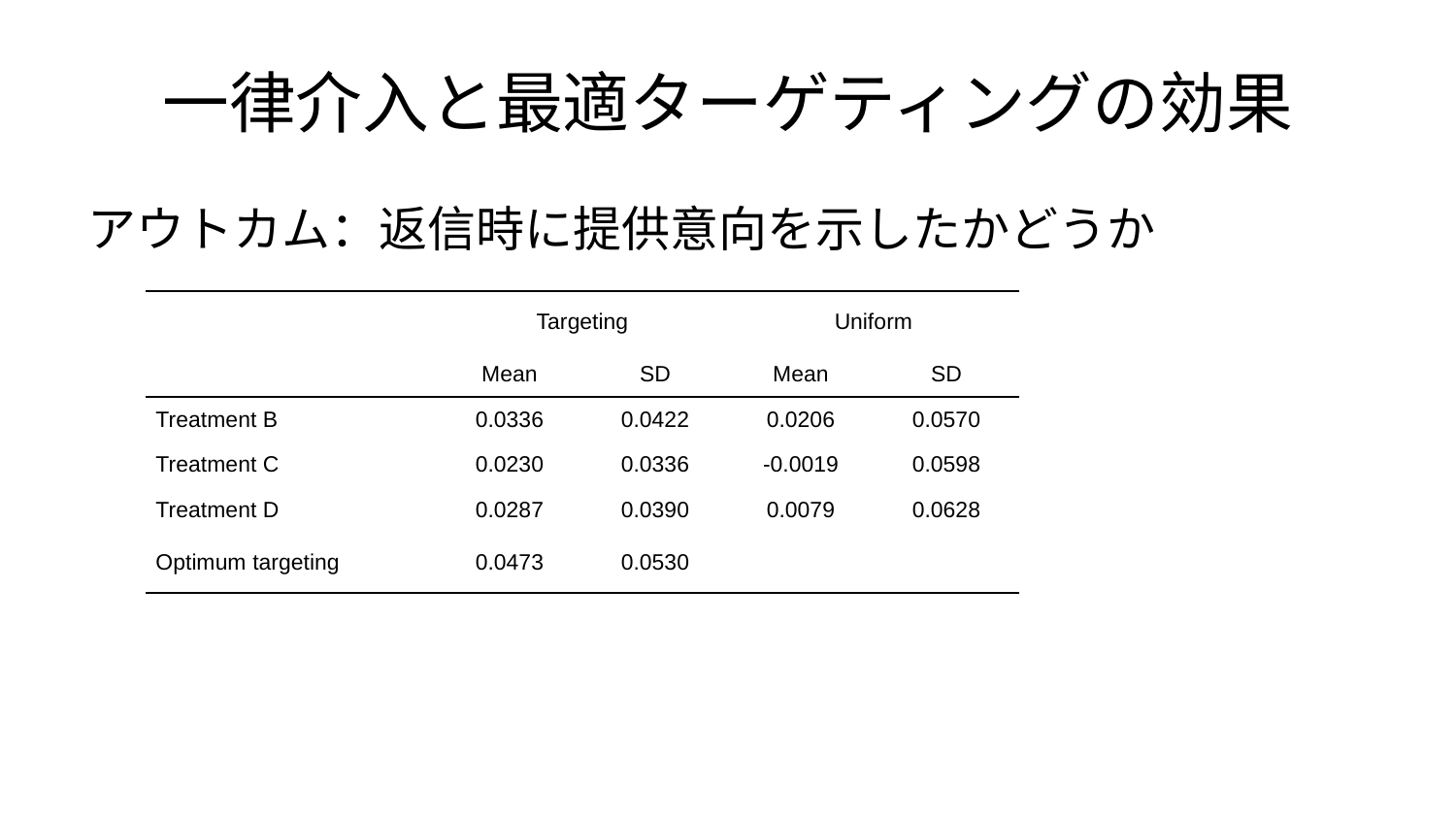

# 一律介入と最適ターゲティングの効果
アウトカム：返信時に提供意向を示したかどうか
|  | Targeting | Targeting | Uniform | Uniform |
| --- | --- | --- | --- | --- |
|  | Mean | SD | Mean | SD |
| Treatment B | 0.0336 | 0.0422 | 0.0206 | 0.0570 |
| Treatment C | 0.0230 | 0.0336 | -0.0019 | 0.0598 |
| Treatment D | 0.0287 | 0.0390 | 0.0079 | 0.0628 |
| Optimum targeting | 0.0473 | 0.0530 |  |  |